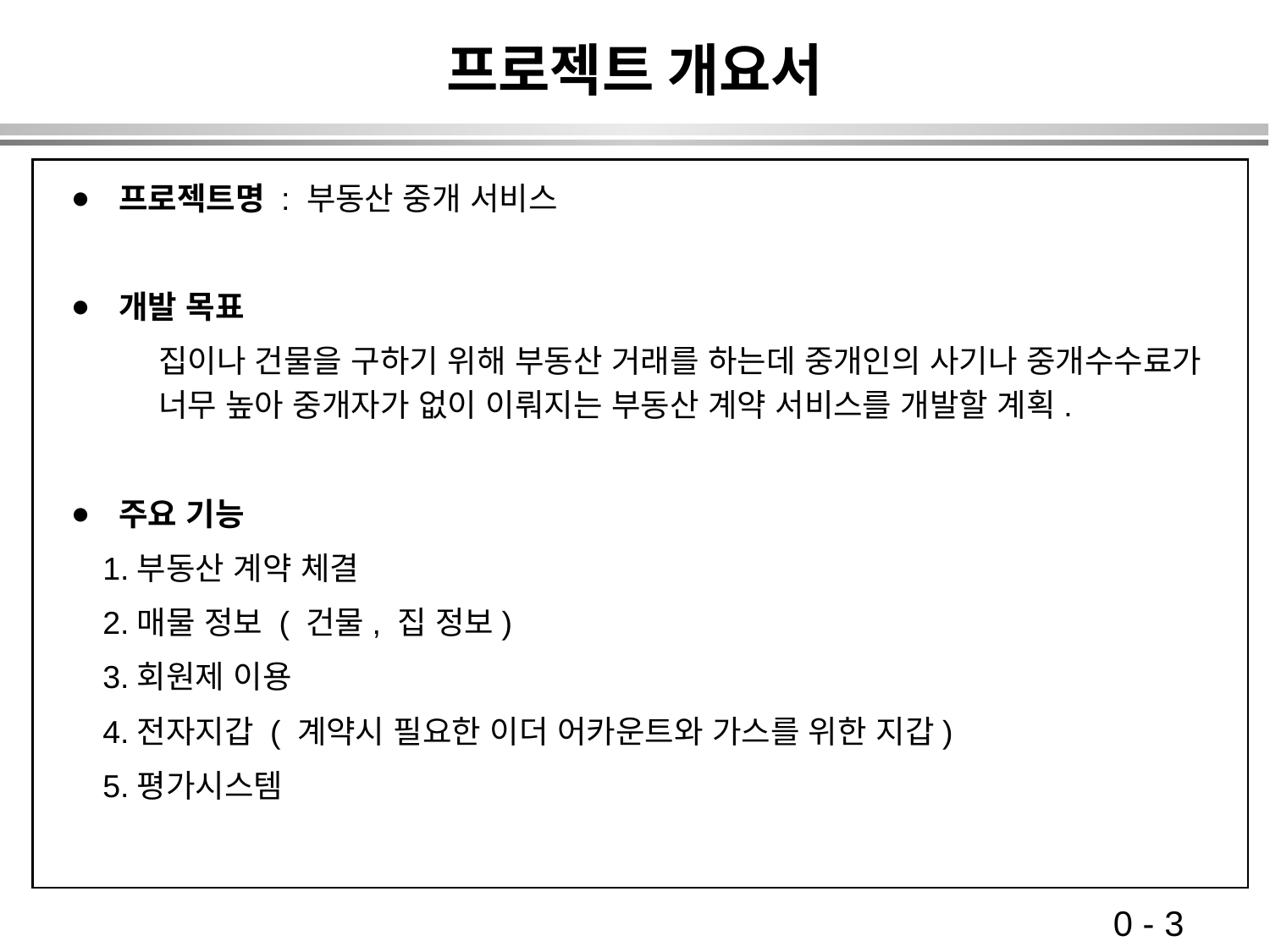

# 프로젝트 개요서
프로젝트명 : 부동산 중개 서비스

개발 목표
집이나 건물을 구하기 위해 부동산 거래를 하는데 중개인의 사기나 중개수수료가 너무 높아 중개자가 없이 이뤄지는 부동산 계약 서비스를 개발할 계획.

주요 기능
1.부동산 계약 체결
2.매물 정보 ( 건물, 집 정보)
3.회원제 이용
4.전자지갑 ( 계약시 필요한 이더 어카운트와 가스를 위한 지갑)
5.평가시스템